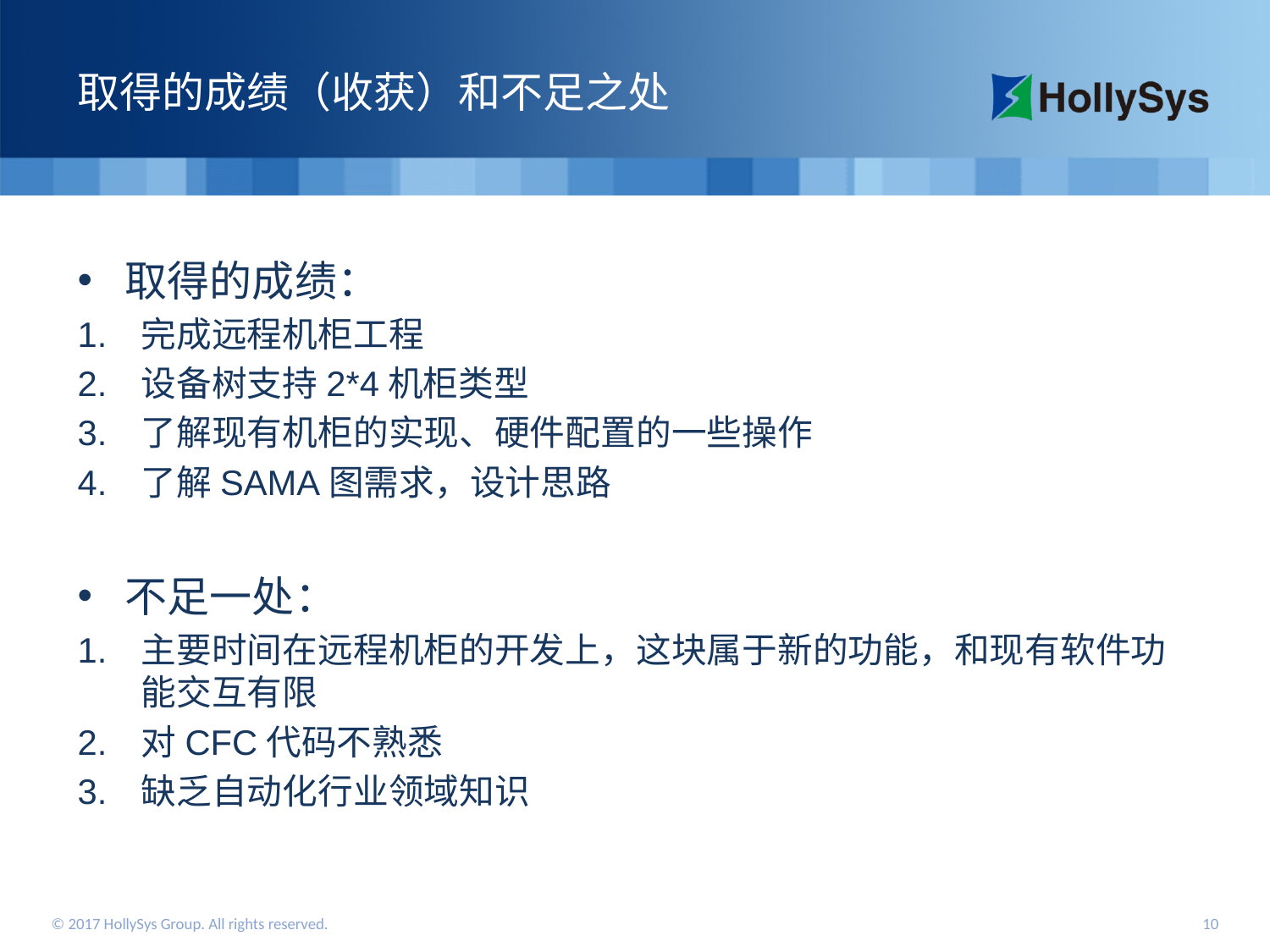

# 取得的成绩（收获）和不足之处
取得的成绩：
完成远程机柜工程
设备树支持2*4机柜类型
了解现有机柜的实现、硬件配置的一些操作
了解SAMA图需求，设计思路

不足一处：
主要时间在远程机柜的开发上，这块属于新的功能，和现有软件功能交互有限
对CFC代码不熟悉
缺乏自动化行业领域知识
© 2017 HollySys Group. All rights reserved.                                                                                                                                                                                                                                                   10